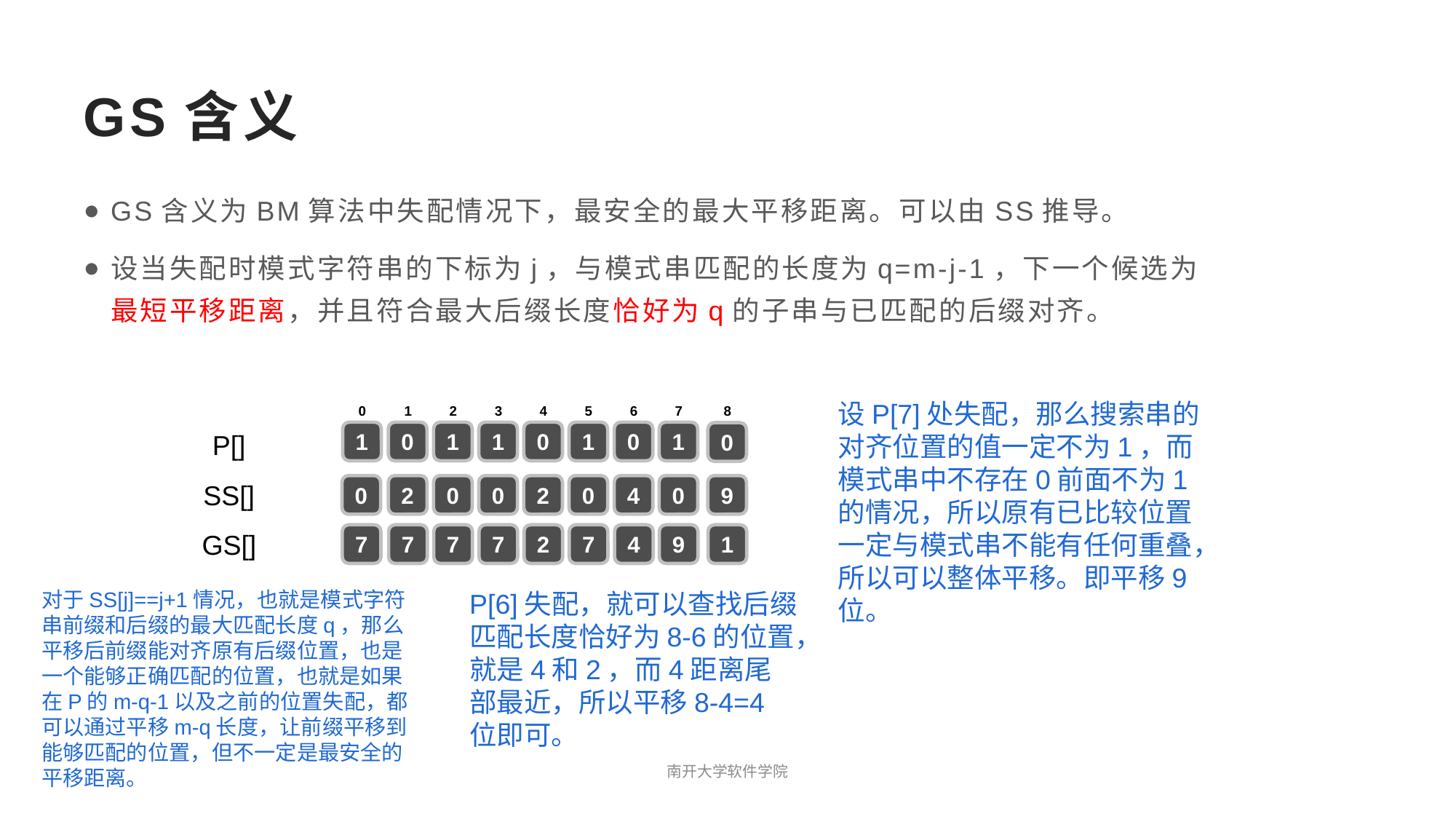

# GS含义
GS含义为BM算法中失配情况下，最安全的最大平移距离。可以由SS推导。
设当失配时模式字符串的下标为j，与模式串匹配的长度为q=m-j-1，下一个候选为最短平移距离，并且符合最大后缀长度恰好为q的子串与已匹配的后缀对齐。

0
1
2
3
4
5
6
7
8
设P[7]处失配，那么搜索串的对齐位置的值一定不为1，而模式串中不存在0前面不为1的情况，所以原有已比较位置一定与模式串不能有任何重叠，所以可以整体平移。即平移9位。
1
0
1
1
0
1
0
1
P[]
0
SS[]
0
2
0
0
2
0
4
0
9
GS[]
7
7
7
7
2
7
4
9
1
对于SS[j]==j+1情况，也就是模式字符串前缀和后缀的最大匹配长度q，那么平移后前缀能对齐原有后缀位置，也是一个能够正确匹配的位置，也就是如果在P的m-q-1以及之前的位置失配，都可以通过平移m-q长度，让前缀平移到能够匹配的位置，但不一定是最安全的平移距离。
P[6]失配，就可以查找后缀匹配长度恰好为8-6的位置，就是4和2，而4距离尾部最近，所以平移8-4=4位即可。
南开大学软件学院
2